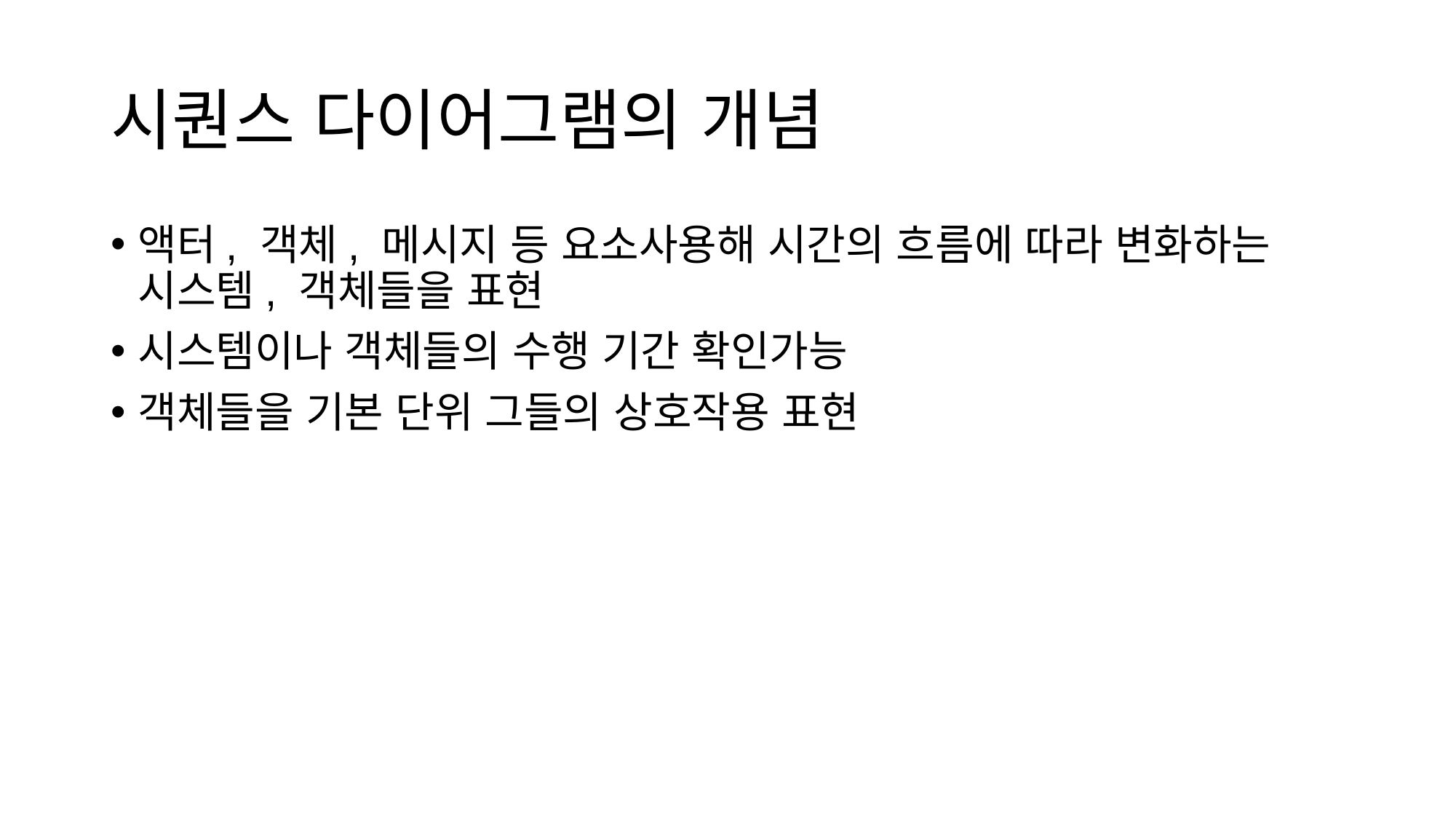

# 시퀀스 다이어그램의 개념
액터, 객체, 메시지 등 요소사용해 시간의 흐름에 따라 변화하는 시스템, 객체들을 표현
시스템이나 객체들의 수행 기간 확인가능
객체들을 기본 단위 그들의 상호작용 표현